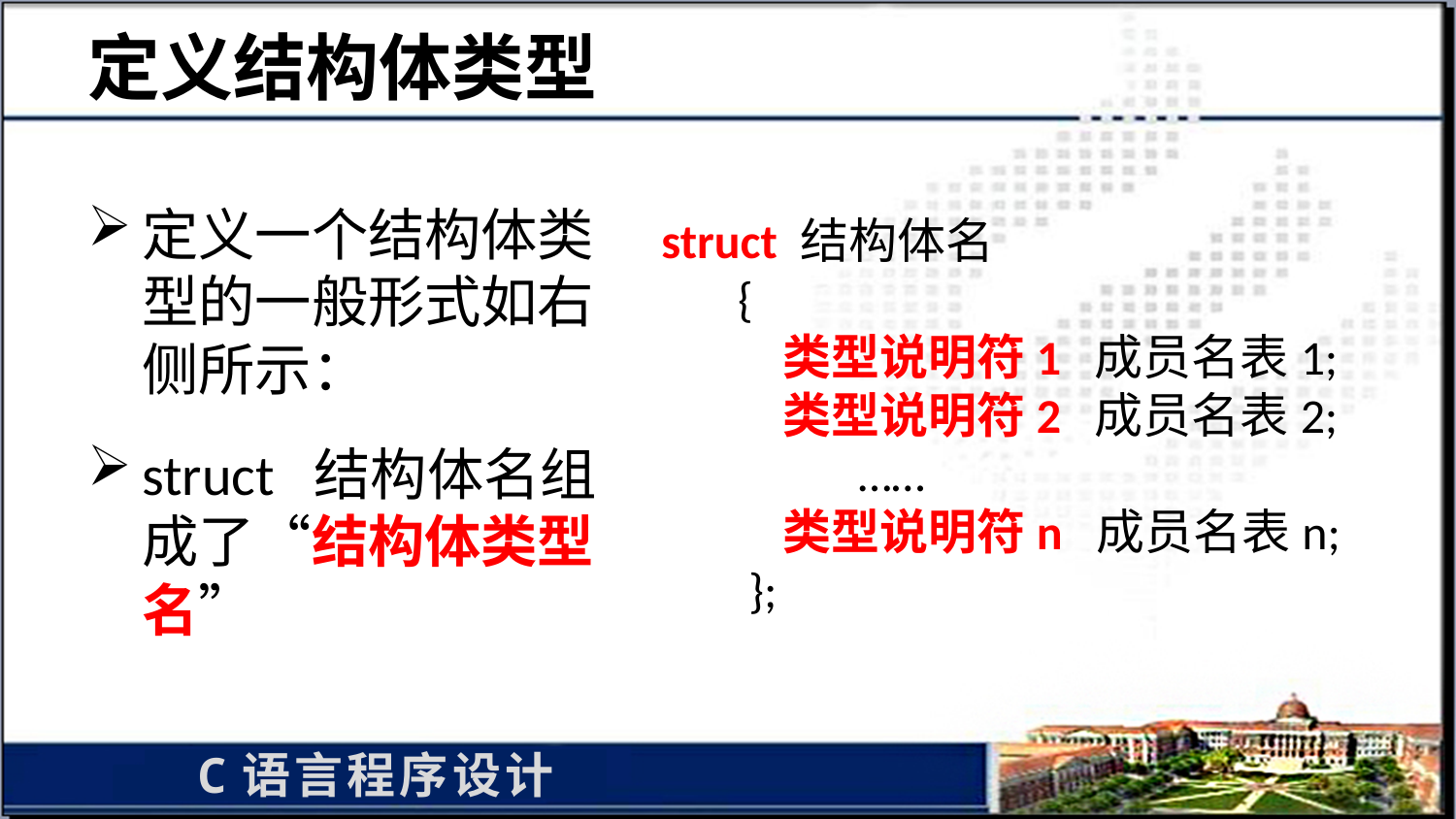

# 定义结构体类型
定义一个结构体类型的一般形式如右侧所示：
struct  结构体名组成了“结构体类型名”
 struct 结构体名
        {
           类型说明符1  成员名表1;
           类型说明符2  成员名表2;
                   ……
           类型说明符n  成员名表n;
         };